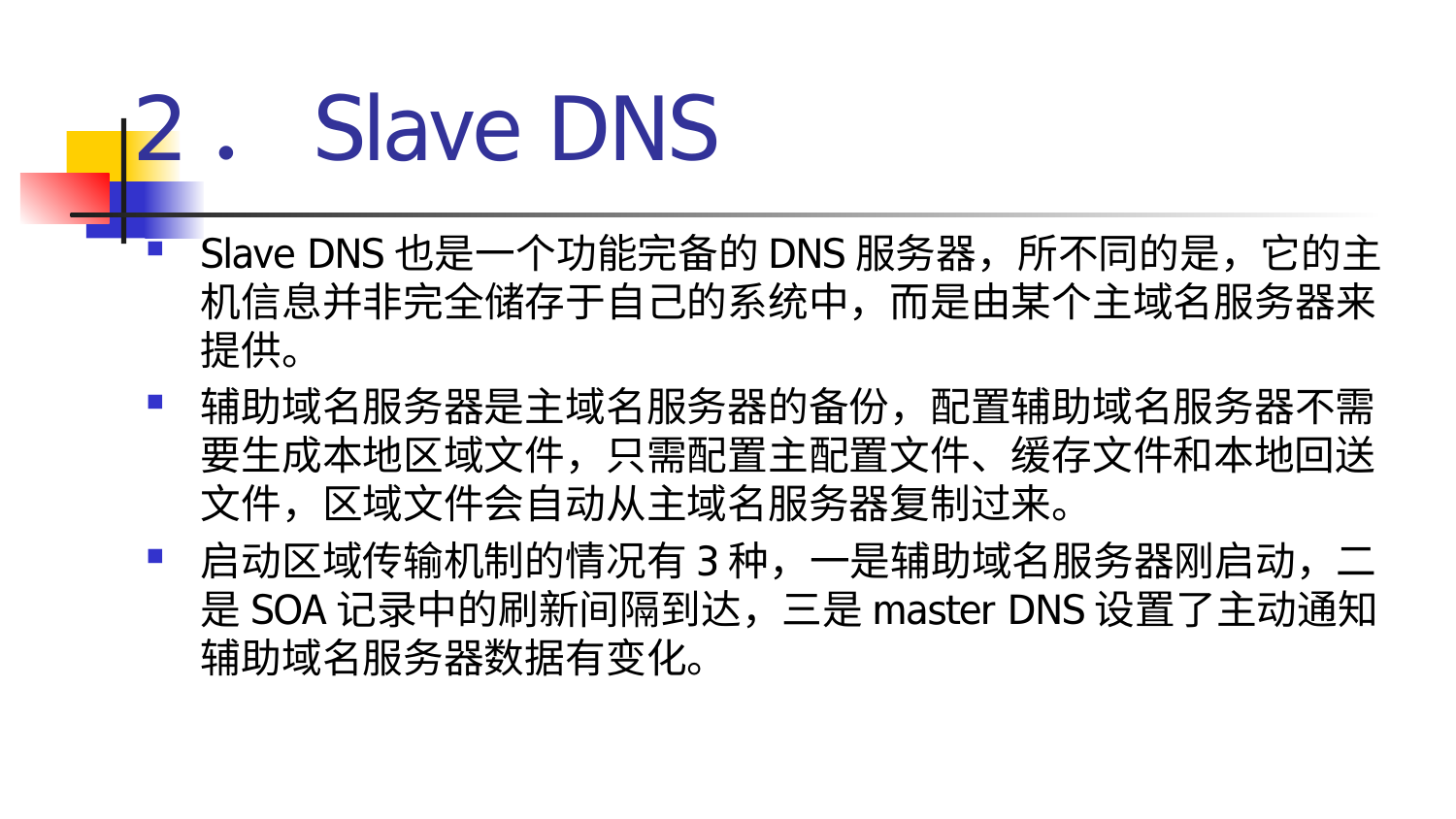

# 2．Slave DNS
Slave DNS也是一个功能完备的DNS服务器，所不同的是，它的主机信息并非完全储存于自己的系统中，而是由某个主域名服务器来提供。
辅助域名服务器是主域名服务器的备份，配置辅助域名服务器不需要生成本地区域文件，只需配置主配置文件、缓存文件和本地回送文件，区域文件会自动从主域名服务器复制过来。
启动区域传输机制的情况有3种，一是辅助域名服务器刚启动，二是SOA记录中的刷新间隔到达，三是master DNS设置了主动通知辅助域名服务器数据有变化。